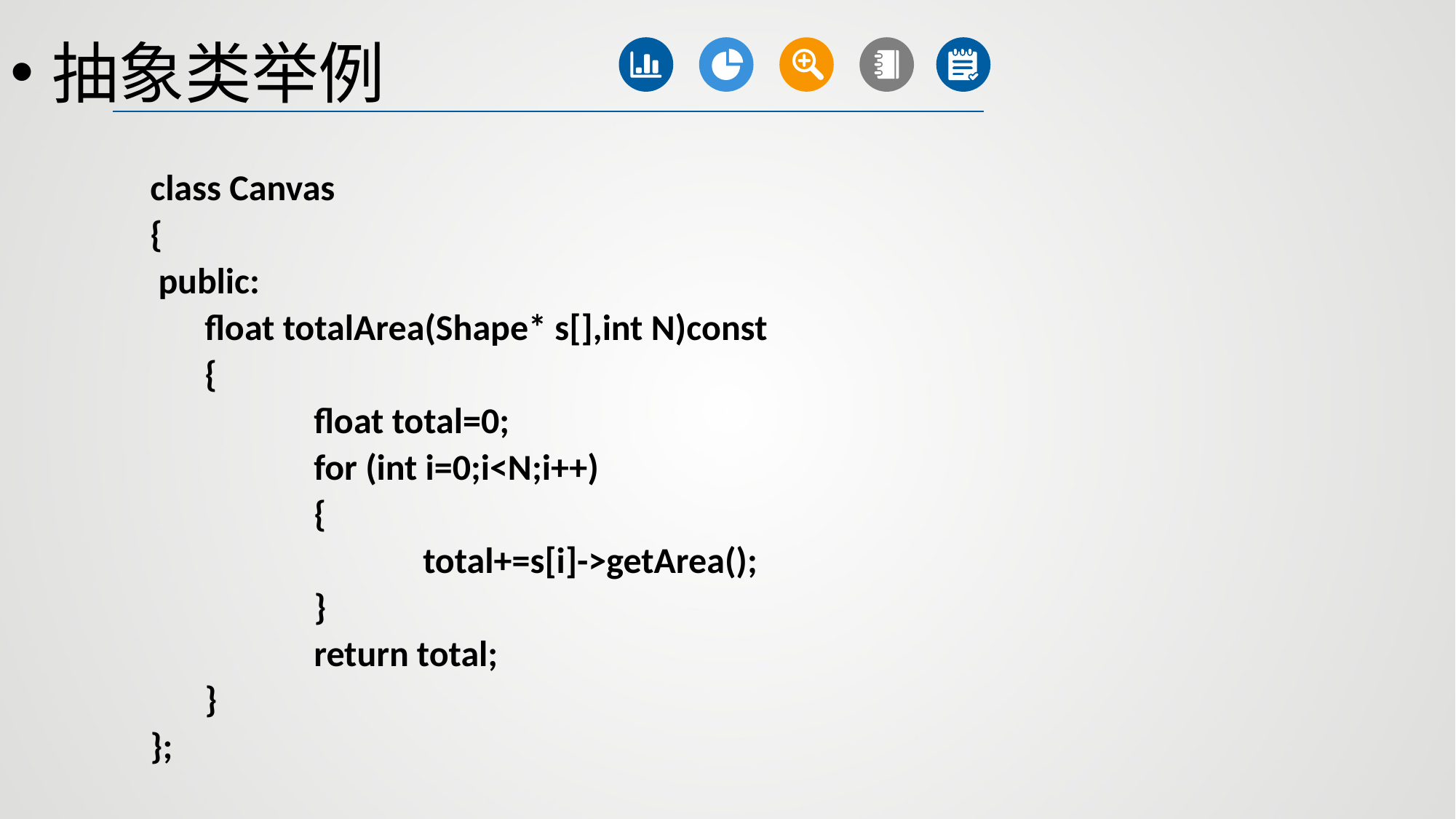

抽象类举例

class Canvas
{
 public:
    	float totalArea(Shape* s[],int N)const
    	{
      		float total=0;
      		for (int i=0;i<N;i++)
      		{
        		total+=s[i]->getArea();
      		}
      		return total;
    	}
};